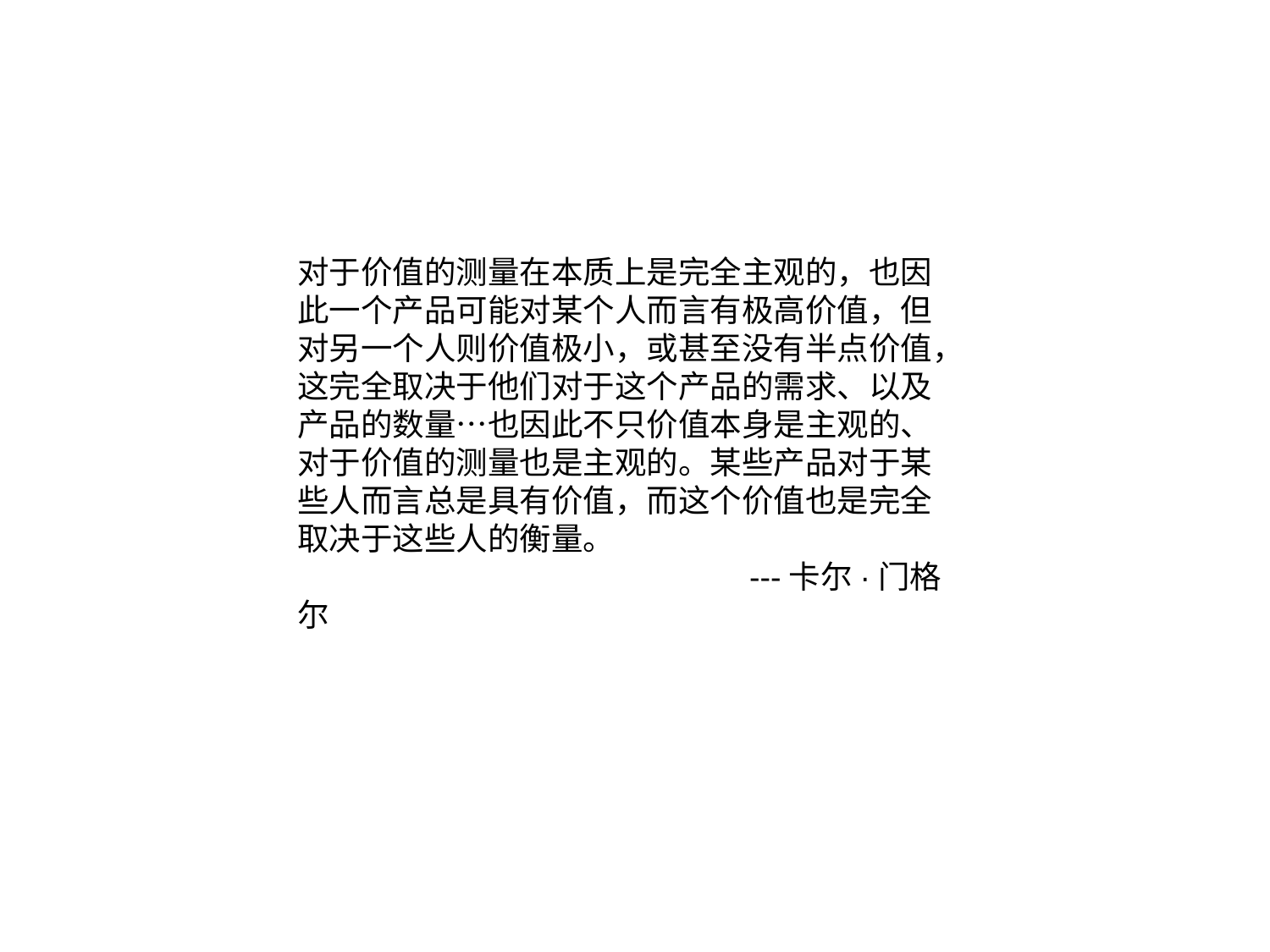

对于价值的测量在本质上是完全主观的，也因此一个产品可能对某个人而言有极高价值，但对另一个人则价值极小，或甚至没有半点价值，这完全取决于他们对于这个产品的需求、以及产品的数量…也因此不只价值本身是主观的、对于价值的测量也是主观的。某些产品对于某些人而言总是具有价值，而这个价值也是完全取决于这些人的衡量。
			        ---卡尔·门格尔